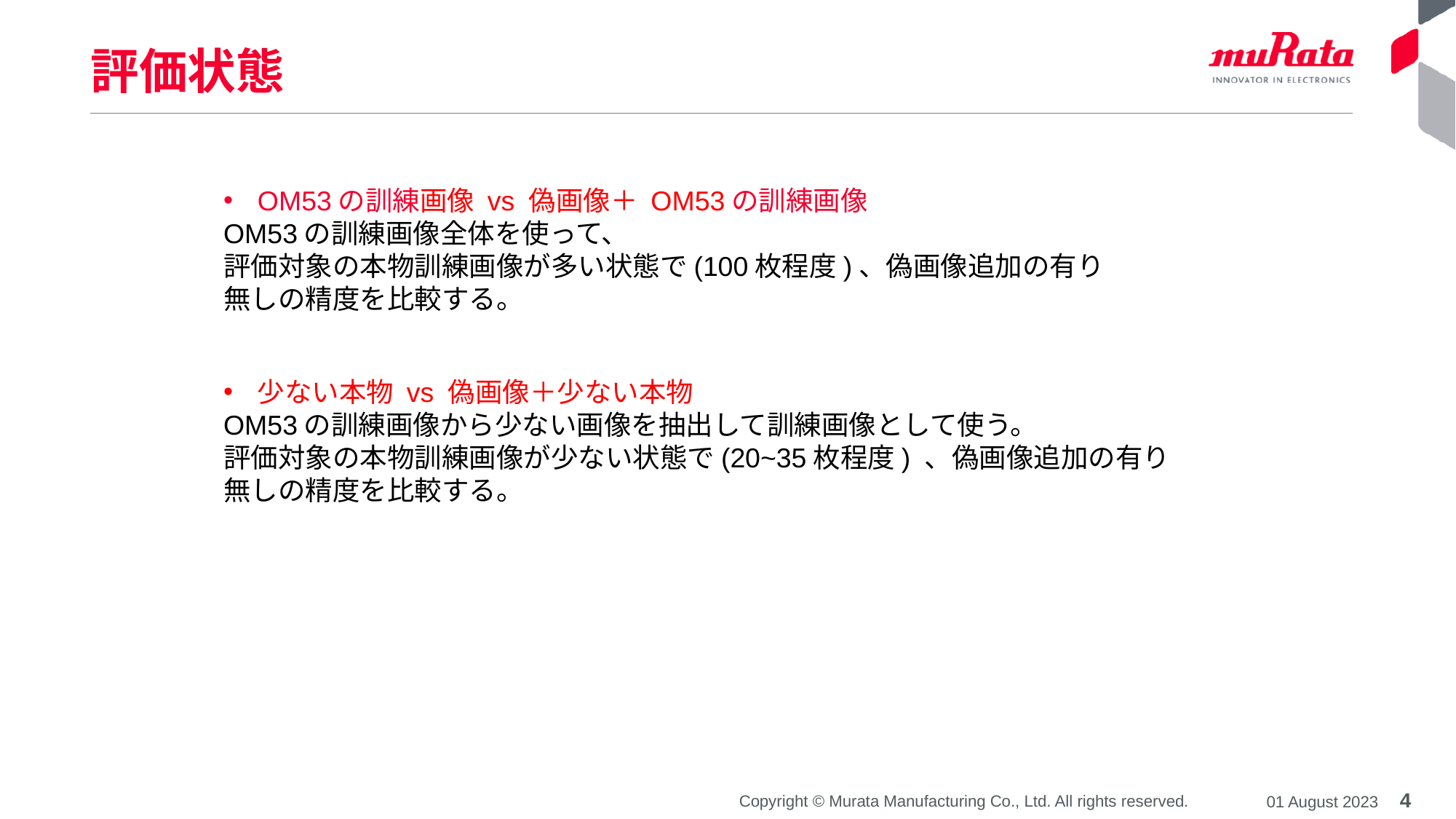

# 評価状態
OM53の訓練画像 vs 偽画像＋ OM53の訓練画像
OM53の訓練画像全体を使って、
評価対象の本物訓練画像が多い状態で(100枚程度)、偽画像追加の有り無しの精度を比較する。

少ない本物 vs 偽画像＋少ない本物
OM53の訓練画像から少ない画像を抽出して訓練画像として使う。
評価対象の本物訓練画像が少ない状態で(20~35枚程度) 、偽画像追加の有り無しの精度を比較する。